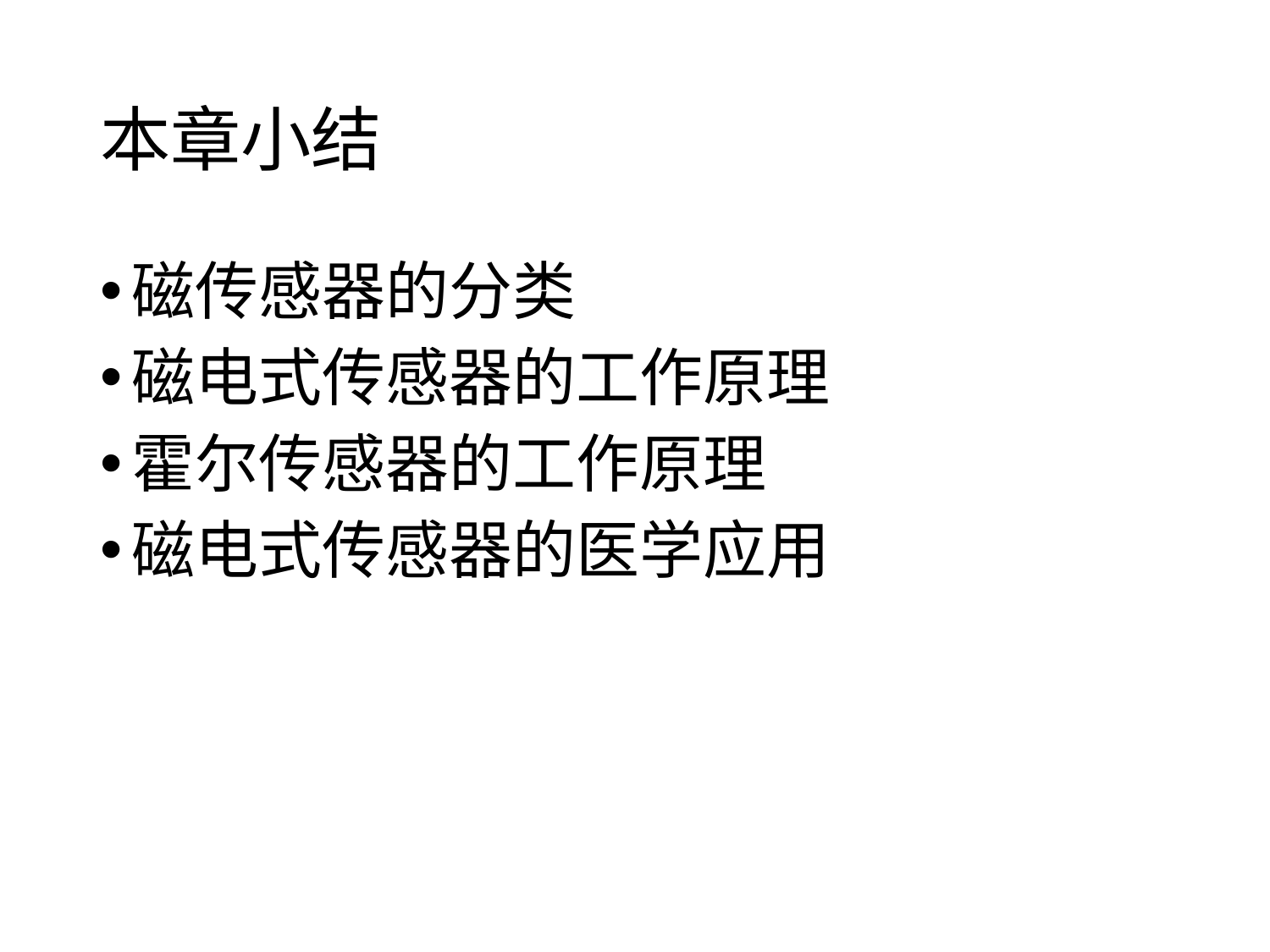

# 本章小结
磁传感器的分类
磁电式传感器的工作原理
霍尔传感器的工作原理
磁电式传感器的医学应用